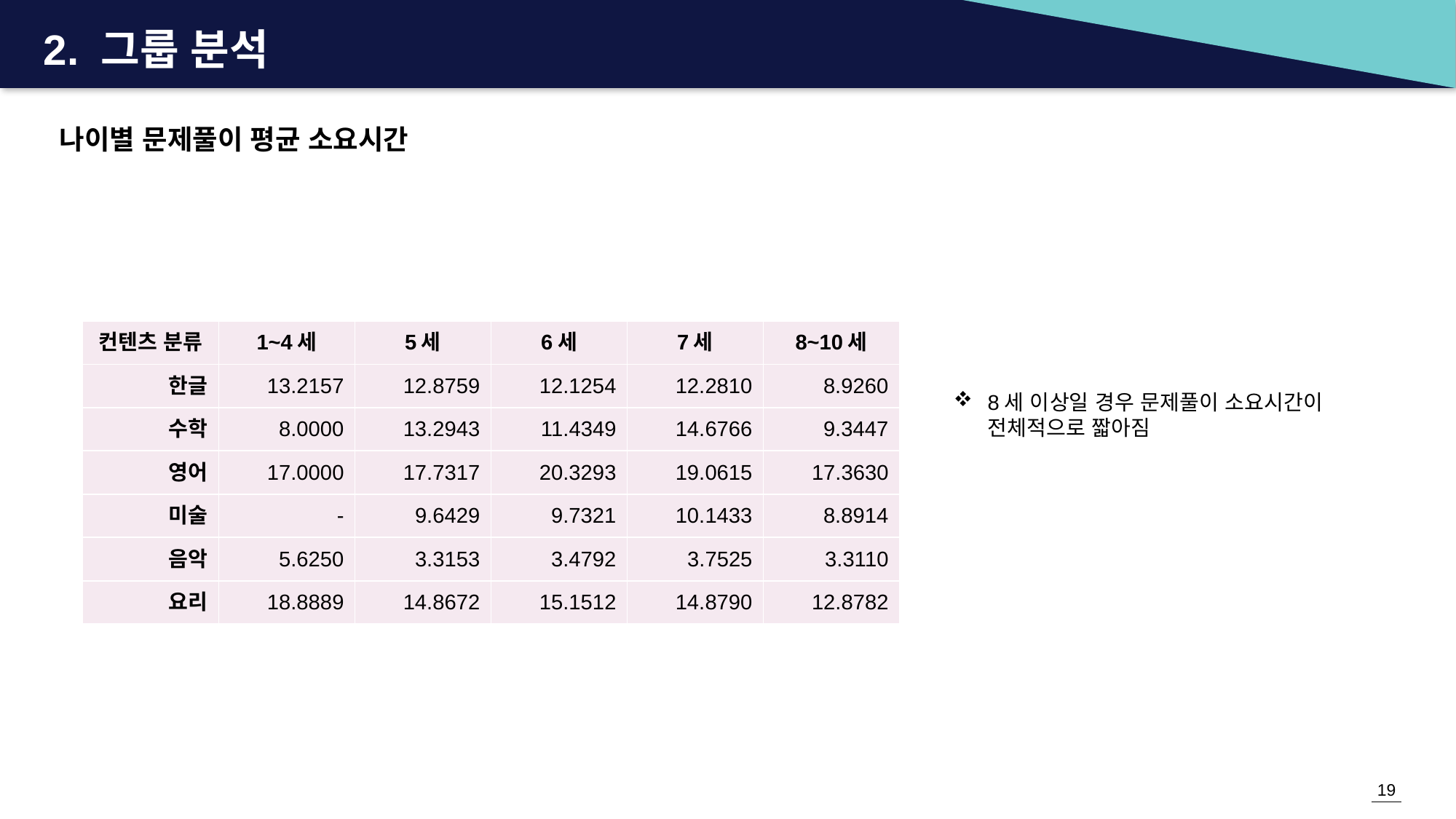

# 2. 그룹 분석
나이별 문제풀이 평균 소요시간
| 컨텐츠 분류 | 1~4세 | 5세 | 6세 | 7세 | 8~10세 |
| --- | --- | --- | --- | --- | --- |
| 한글 | 13.2157 | 12.8759 | 12.1254 | 12.2810 | 8.9260 |
| 수학 | 8.0000 | 13.2943 | 11.4349 | 14.6766 | 9.3447 |
| 영어 | 17.0000 | 17.7317 | 20.3293 | 19.0615 | 17.3630 |
| 미술 | - | 9.6429 | 9.7321 | 10.1433 | 8.8914 |
| 음악 | 5.6250 | 3.3153 | 3.4792 | 3.7525 | 3.3110 |
| 요리 | 18.8889 | 14.8672 | 15.1512 | 14.8790 | 12.8782 |
8세 이상일 경우 문제풀이 소요시간이 전체적으로 짧아짐